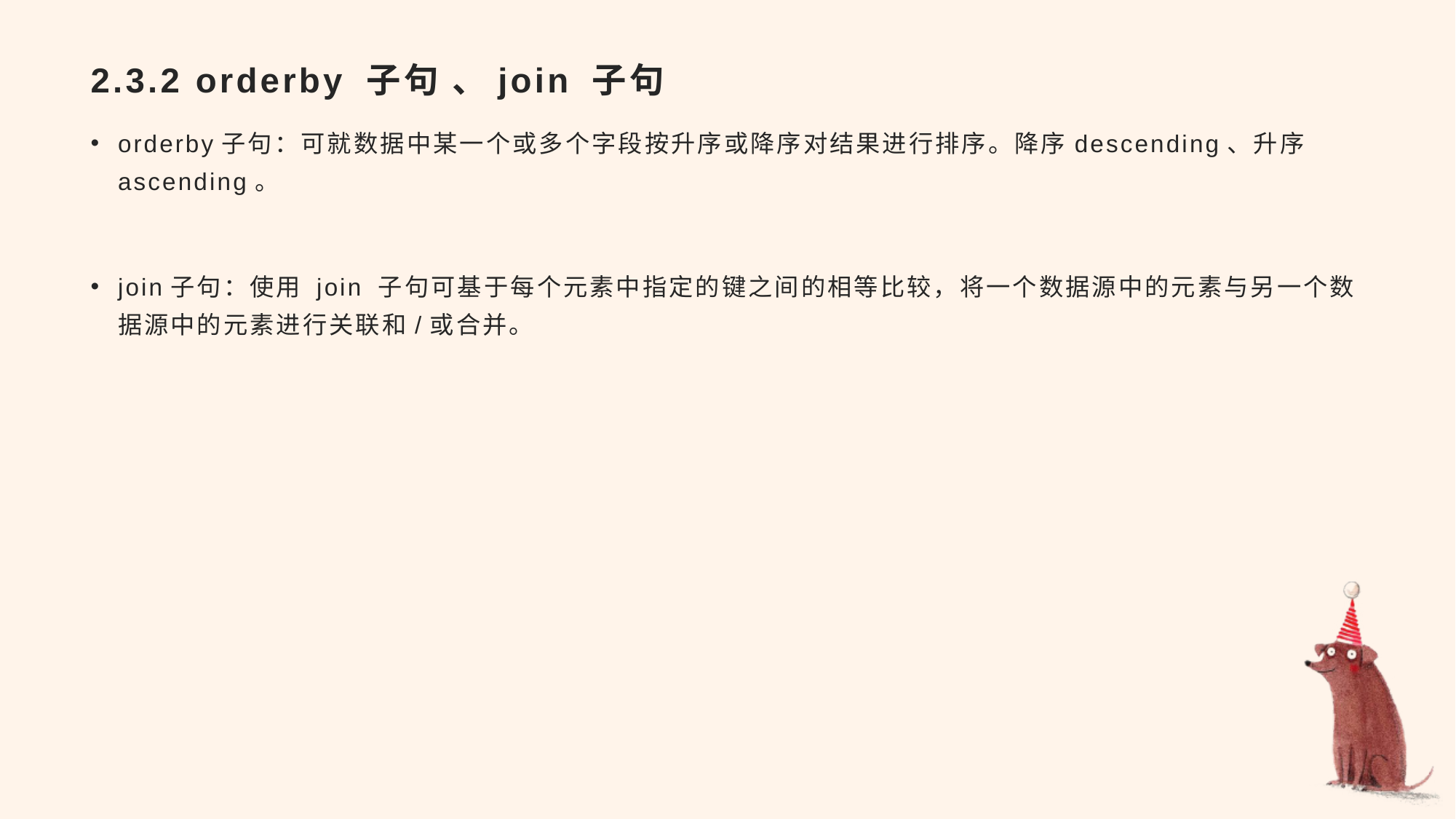

# 2.3.2 orderby 子句 、join 子句
orderby子句：可就数据中某一个或多个字段按升序或降序对结果进行排序。降序descending、升序ascending。

join子句：使用 join 子句可基于每个元素中指定的键之间的相等比较，将一个数据源中的元素与另一个数据源中的元素进行关联和/或合并。